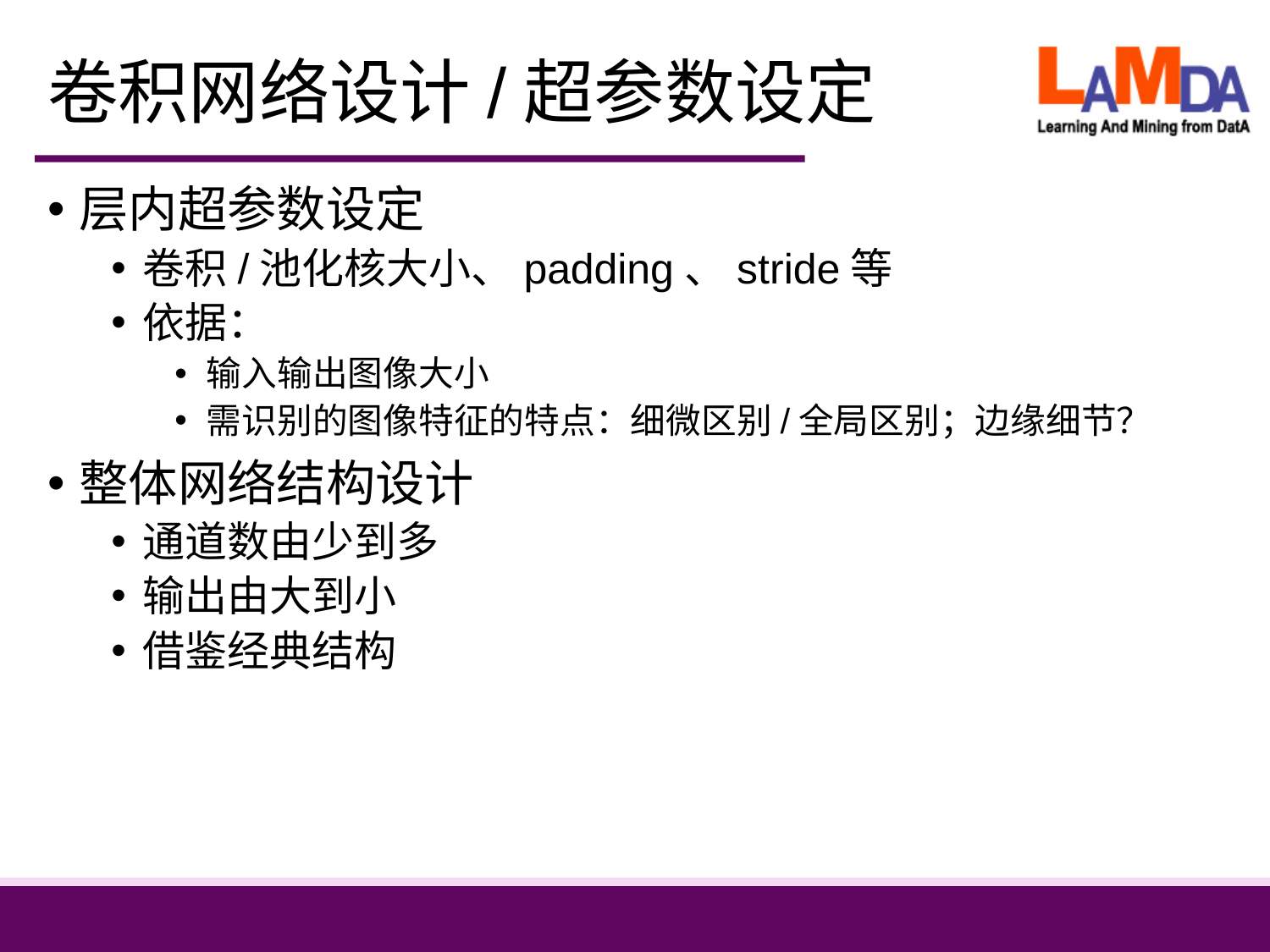

# 卷积网络设计/超参数设定
层内超参数设定
卷积/池化核大小、padding、stride等
依据：
输入输出图像大小
需识别的图像特征的特点：细微区别/全局区别；边缘细节？
整体网络结构设计
通道数由少到多
输出由大到小
借鉴经典结构